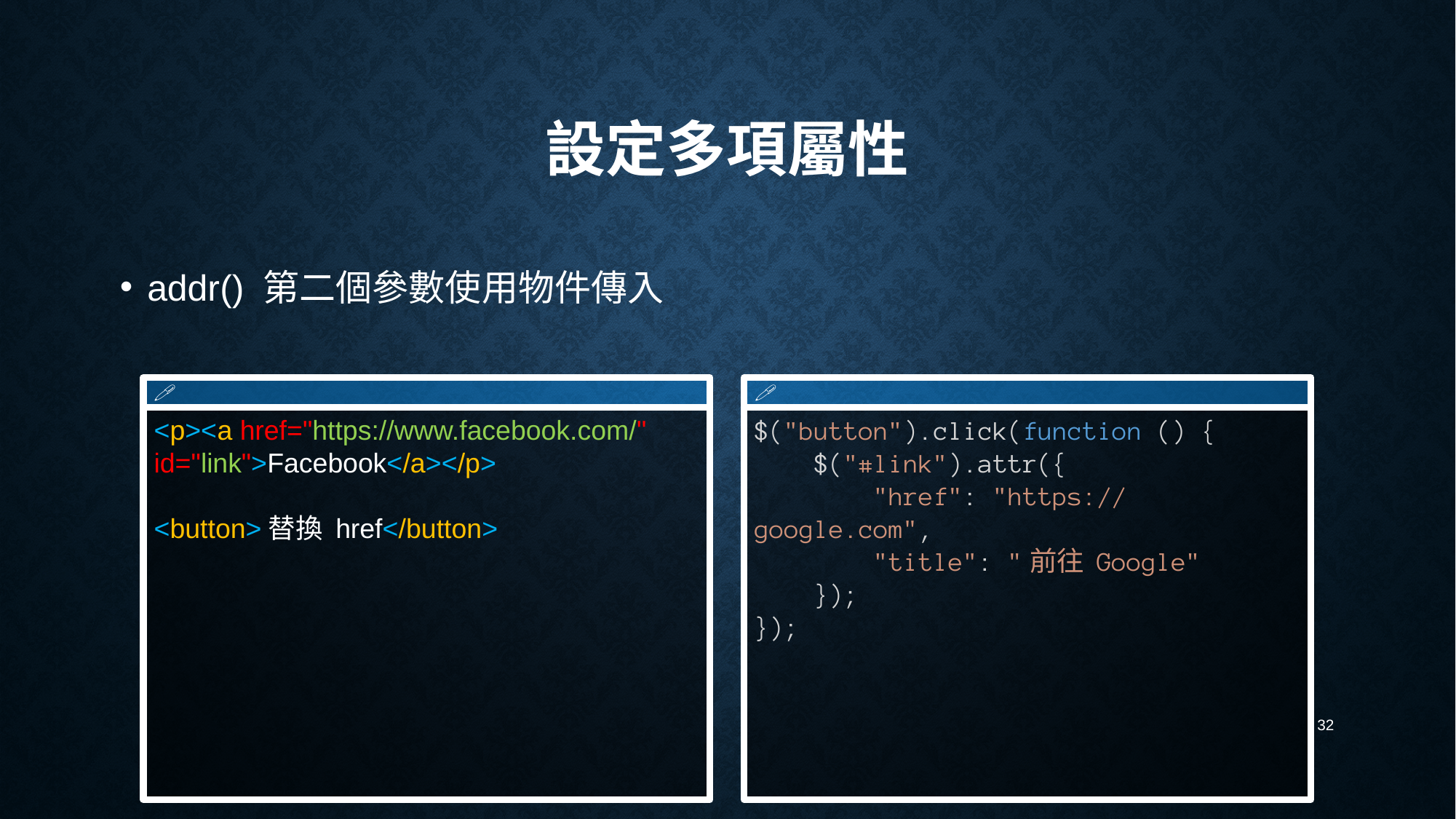

# 設定多項屬性
addr() 第二個參數使用物件傳入
🖊
<p><a href="https://www.facebook.com/" id="link">Facebook</a></p>

<button>替換 href</button>
🖊
$("button").click(function () {
    $("#link").attr({
        "href": "https://google.com",
        "title": "前往 Google"
    });
});
32